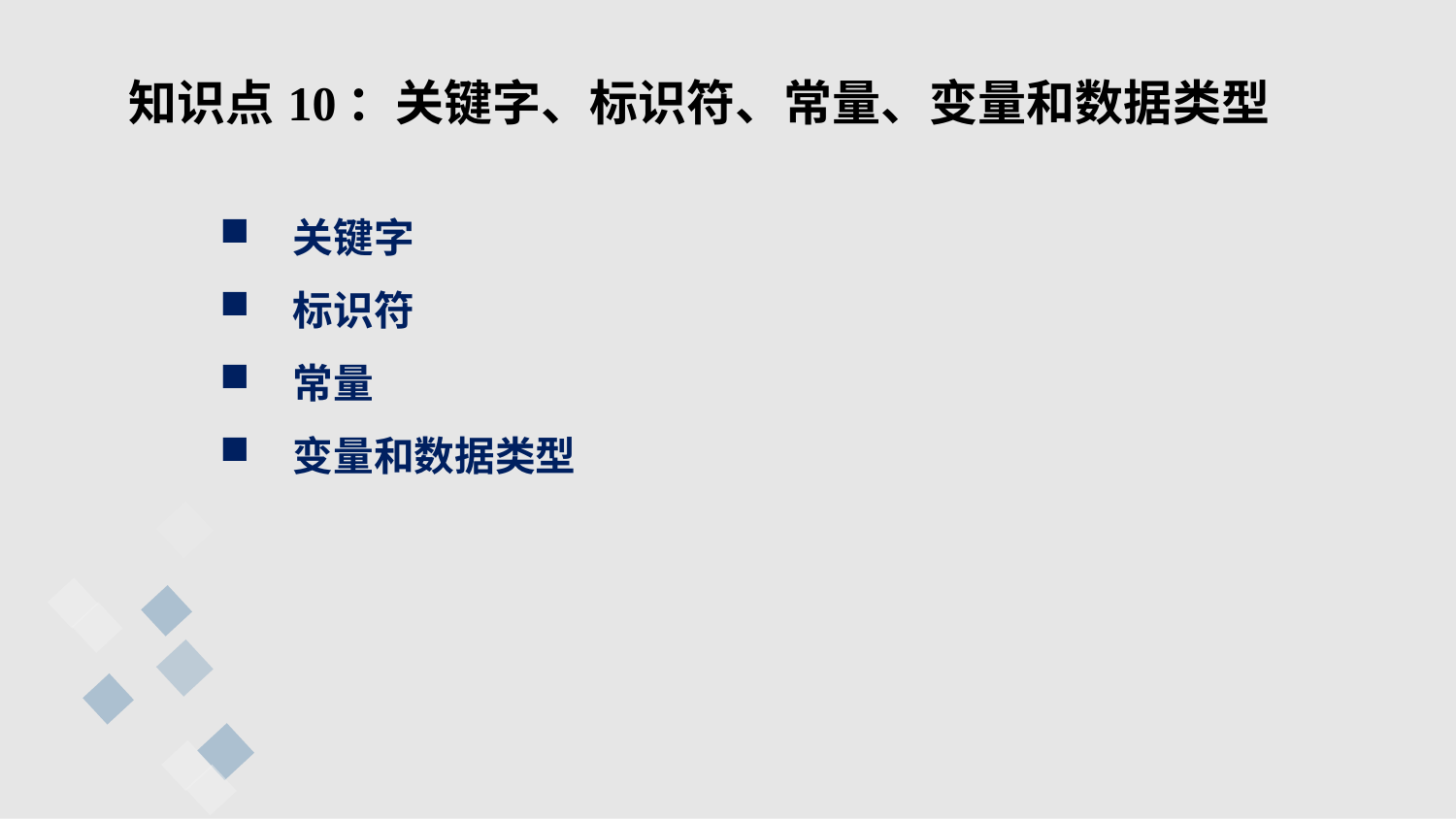

知识点10：关键字、标识符、常量、变量和数据类型
关键字
标识符
常量
变量和数据类型